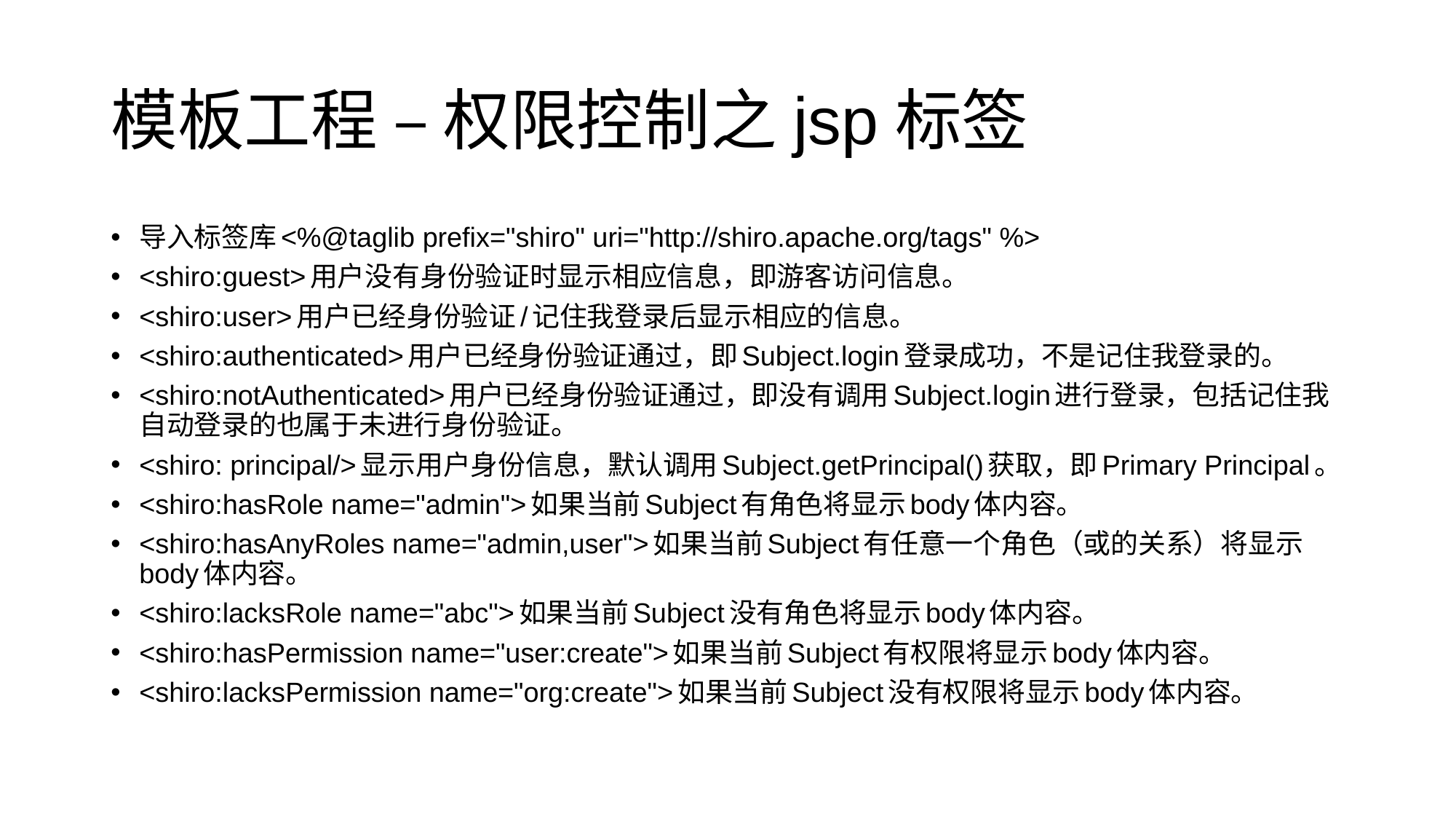

# 模板工程 – 权限控制之jsp标签
导入标签库<%@taglib prefix="shiro" uri="http://shiro.apache.org/tags" %>
<shiro:guest>用户没有身份验证时显示相应信息，即游客访问信息。
<shiro:user>用户已经身份验证/记住我登录后显示相应的信息。
<shiro:authenticated>用户已经身份验证通过，即Subject.login登录成功，不是记住我登录的。
<shiro:notAuthenticated>用户已经身份验证通过，即没有调用Subject.login进行登录，包括记住我自动登录的也属于未进行身份验证。
<shiro: principal/>显示用户身份信息，默认调用Subject.getPrincipal()获取，即Primary Principal。
<shiro:hasRole name="admin">如果当前Subject有角色将显示body体内容。
<shiro:hasAnyRoles name="admin,user">如果当前Subject有任意一个角色（或的关系）将显示body体内容。
<shiro:lacksRole name="abc">如果当前Subject没有角色将显示body体内容。
<shiro:hasPermission name="user:create">如果当前Subject有权限将显示body体内容。
<shiro:lacksPermission name="org:create">如果当前Subject没有权限将显示body体内容。